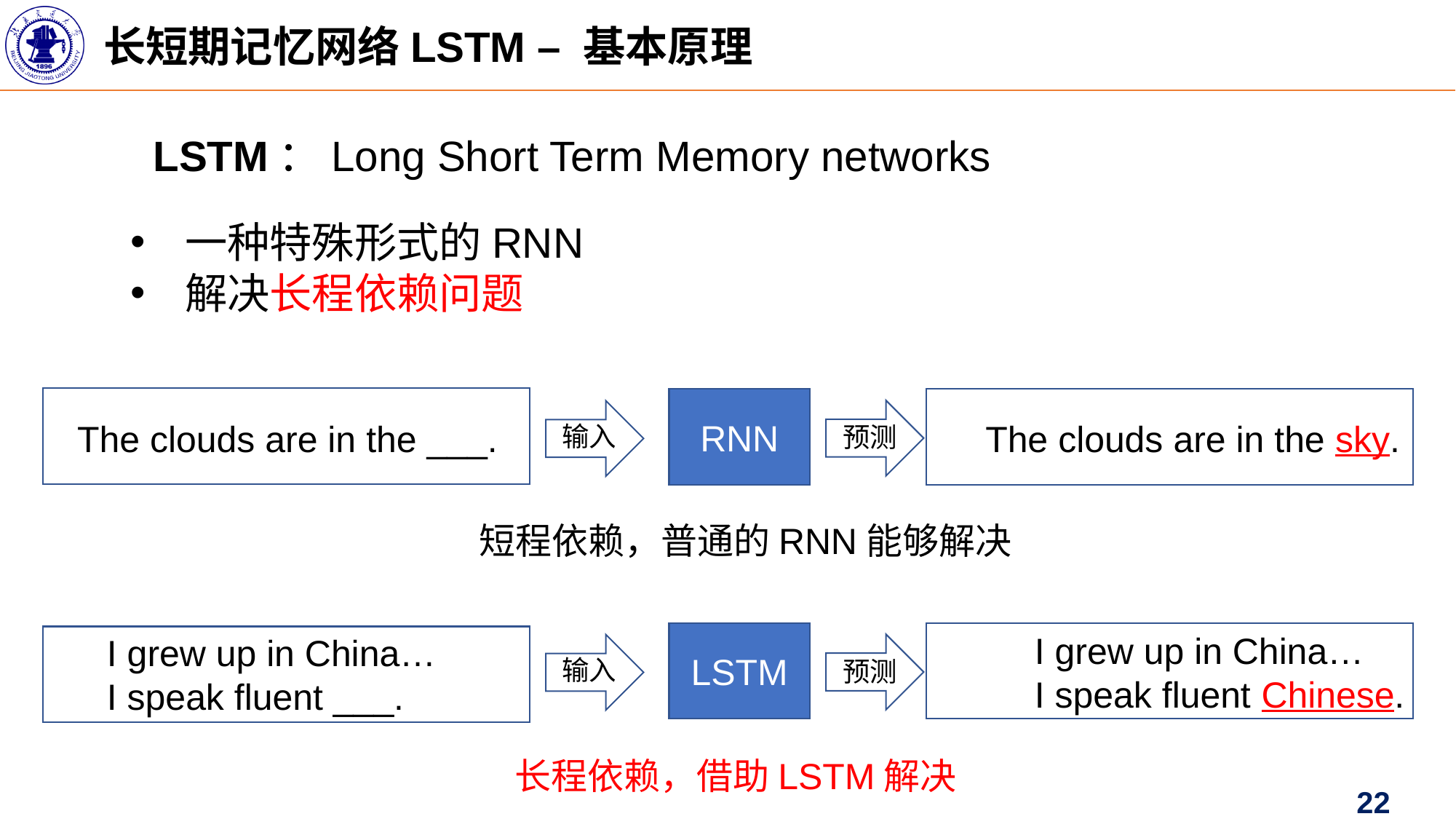

长短期记忆网络LSTM – 基本原理
LSTM：Long Short Term Memory networks
一种特殊形式的RNN
解决长程依赖问题

RNN

The clouds are in the ___.
The clouds are in the sky.
输入
预测
短程依赖，普通的RNN能够解决
I grew up in China…
I speak fluent Chinese.
LSTM

I grew up in China…
I speak fluent ___.

输入
预测
长程依赖，借助LSTM解决